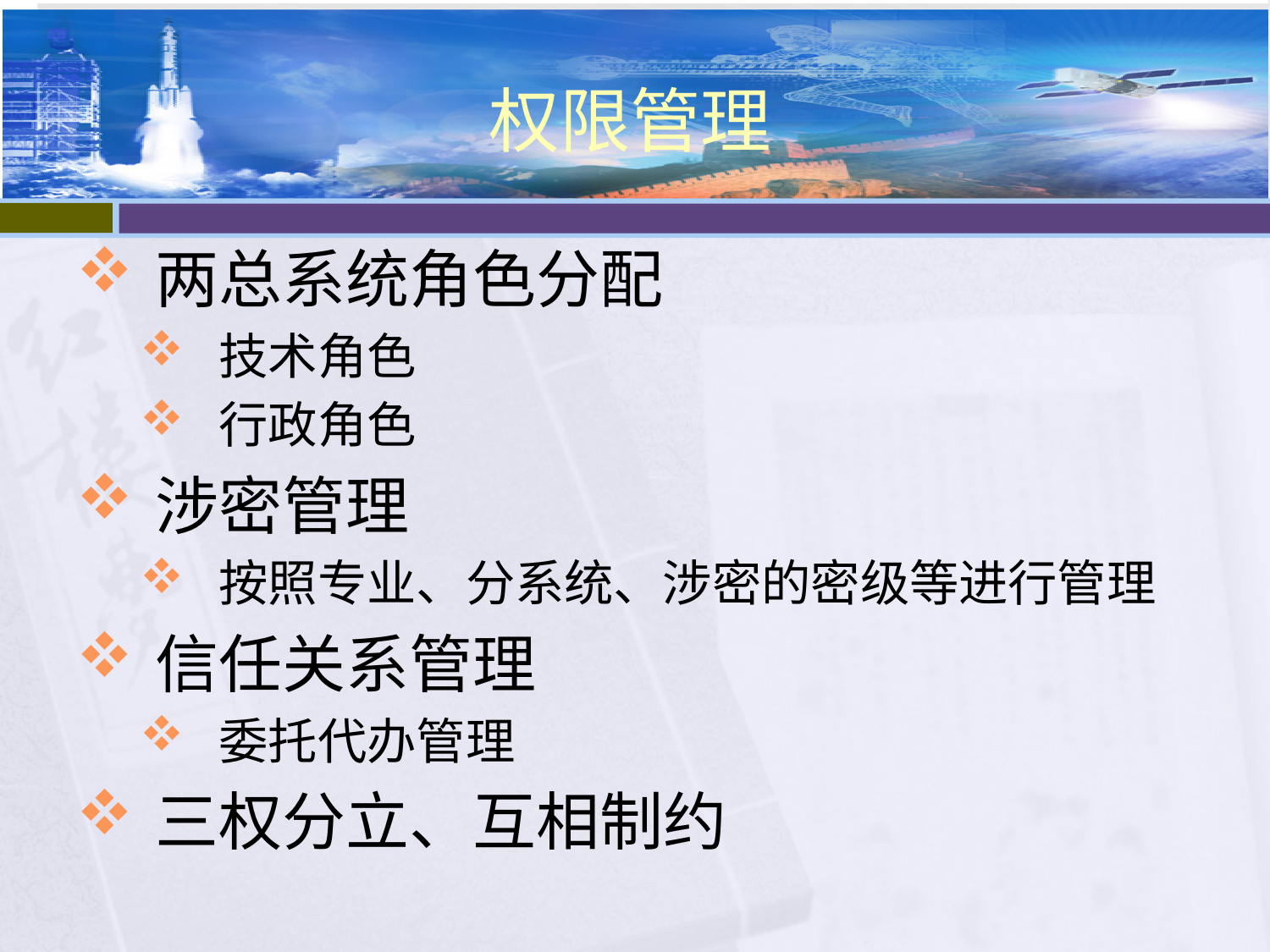

# 权限管理

两总系统角色分配
技术角色
行政角色
涉密管理
按照专业、分系统、涉密的密级等进行管理
信任关系管理
委托代办管理
三权分立、互相制约